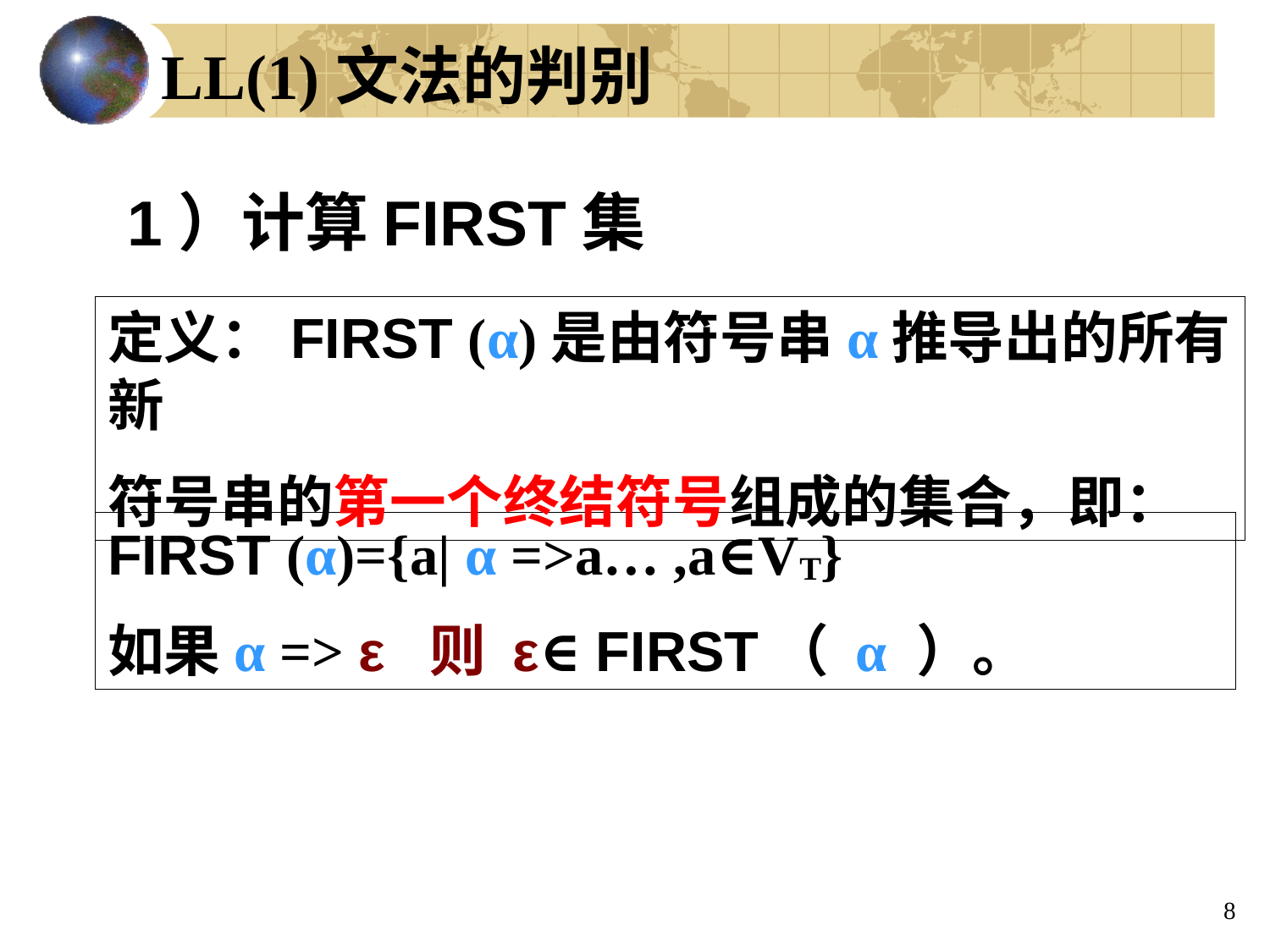

LL(1)文法的判别
1）计算FIRST集
定义：FIRST (α)是由符号串α推导出的所有新
符号串的第一个终结符号组成的集合，即：
FIRST (α)={a| α =>a… ,a∈VT}
如果α => ε  则 ε∈ FIRST（ α ）。
8